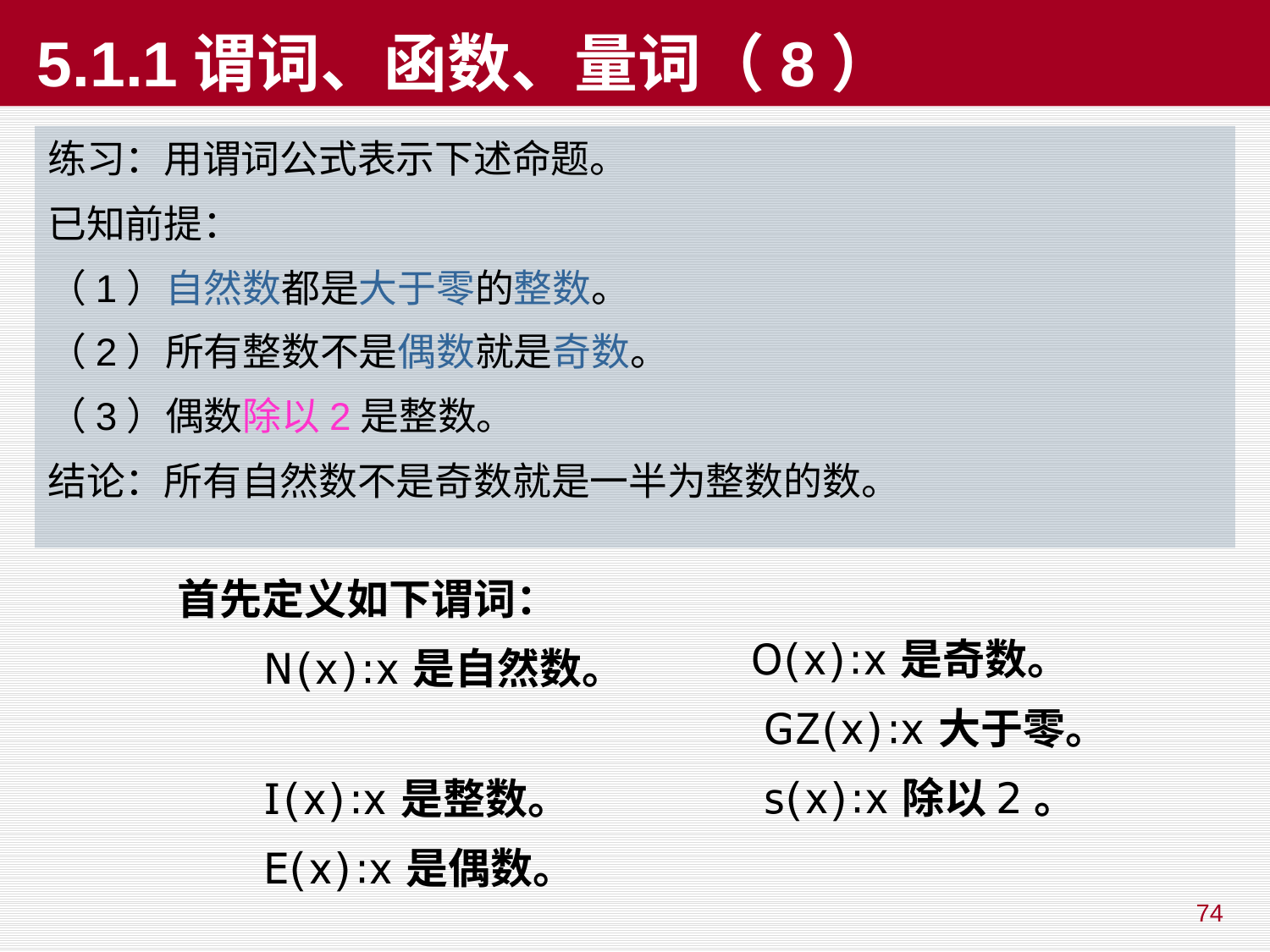

# 5.1.1谓词、函数、量词（8）
练习：用谓词公式表示下述命题。
已知前提：
（1）自然数都是大于零的整数。
（2）所有整数不是偶数就是奇数。
（3）偶数除以2是整数。
结论：所有自然数不是奇数就是一半为整数的数。
首先定义如下谓词：
       N(x):x是自然数。
       I(x):x是整数。
       E(x):x是偶数。

O(x):x是奇数。
 GZ(x):x大于零。
 s(x):x除以2。
74